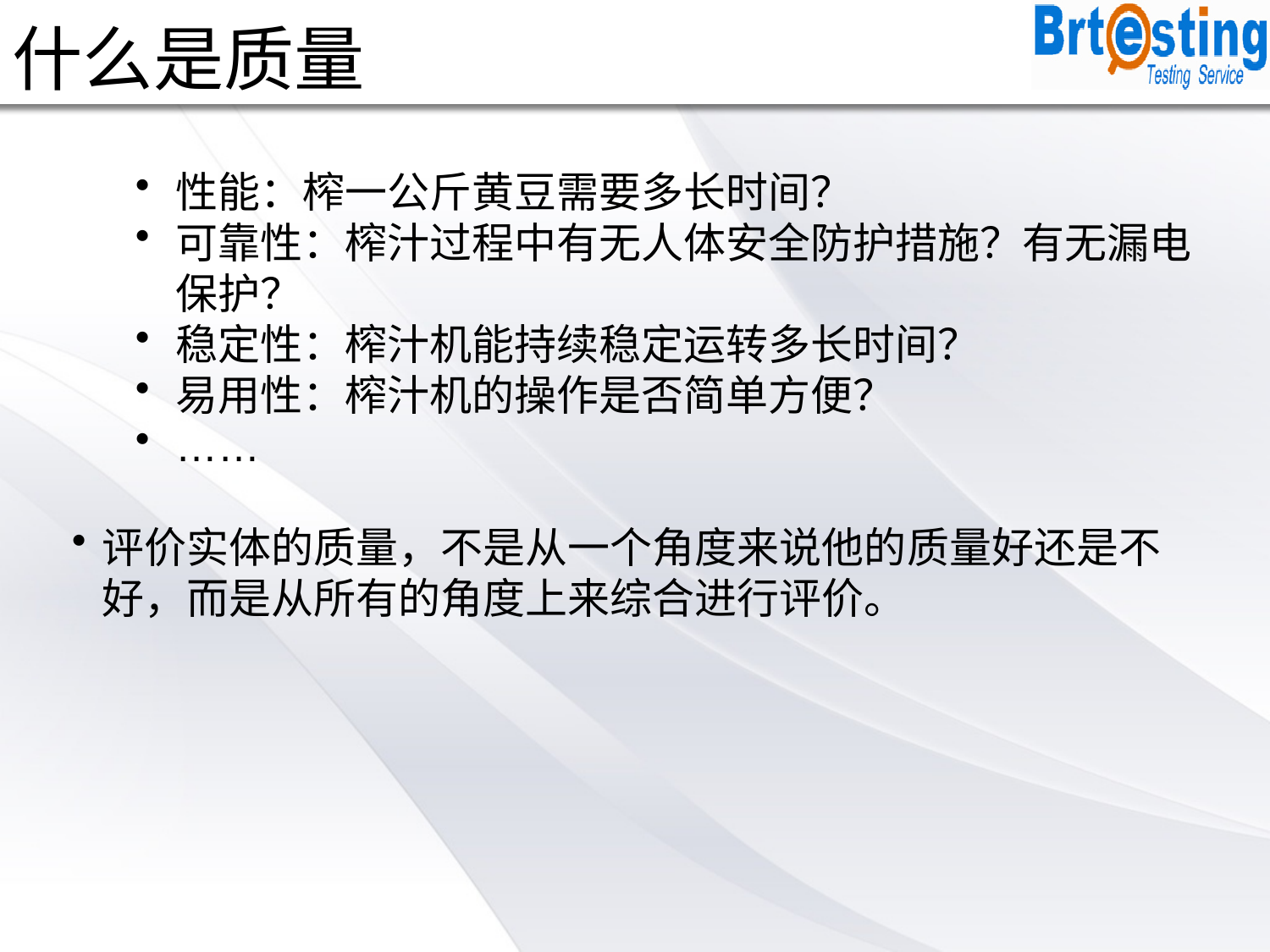

什么是质量
性能：榨一公斤黄豆需要多长时间？
可靠性：榨汁过程中有无人体安全防护措施？有无漏电保护？
稳定性：榨汁机能持续稳定运转多长时间？
易用性：榨汁机的操作是否简单方便？
……

评价实体的质量，不是从一个角度来说他的质量好还是不好，而是从所有的角度上来综合进行评价。